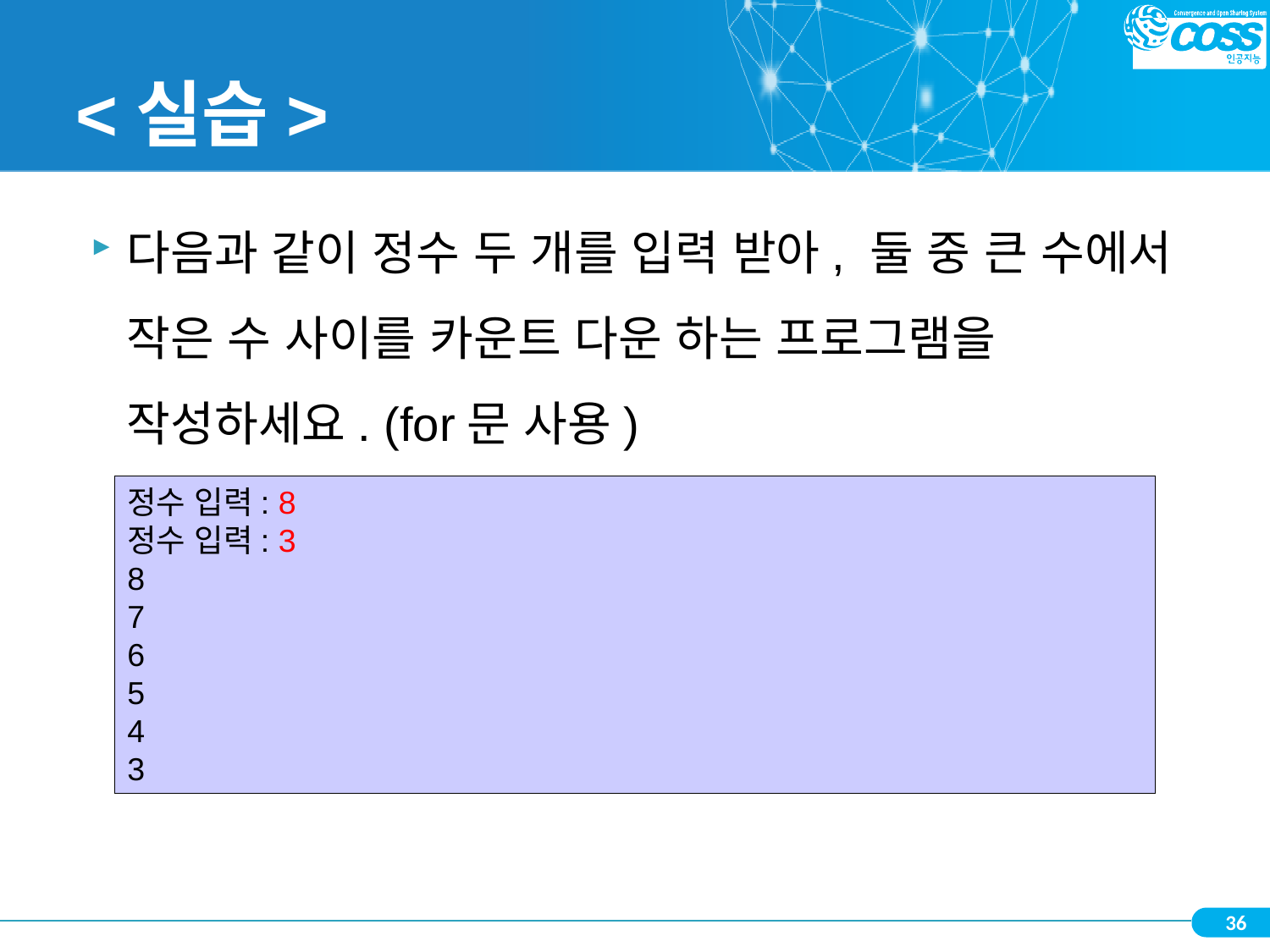

# <실습>
다음과 같이 정수 두 개를 입력 받아, 둘 중 큰 수에서 작은 수 사이를 카운트 다운 하는 프로그램을 작성하세요. (for문 사용)
정수 입력: 8
정수 입력: 3
8
7
6
5
4
3